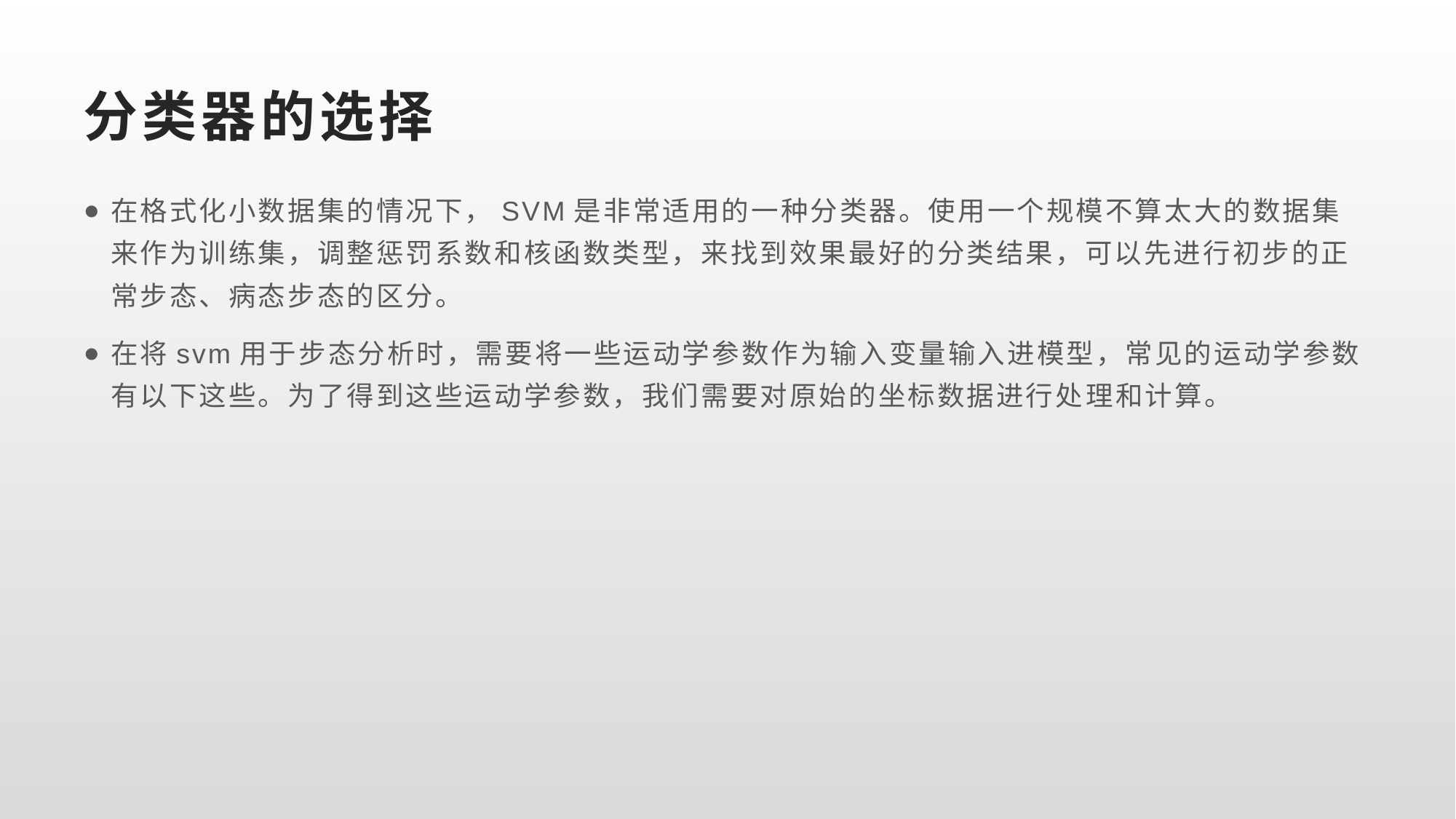

# 分类器的选择
在格式化小数据集的情况下，SVM是非常适用的一种分类器。使用一个规模不算太大的数据集来作为训练集，调整惩罚系数和核函数类型，来找到效果最好的分类结果，可以先进行初步的正常步态、病态步态的区分。
在将svm用于步态分析时，需要将一些运动学参数作为输入变量输入进模型，常见的运动学参数有以下这些。为了得到这些运动学参数，我们需要对原始的坐标数据进行处理和计算。